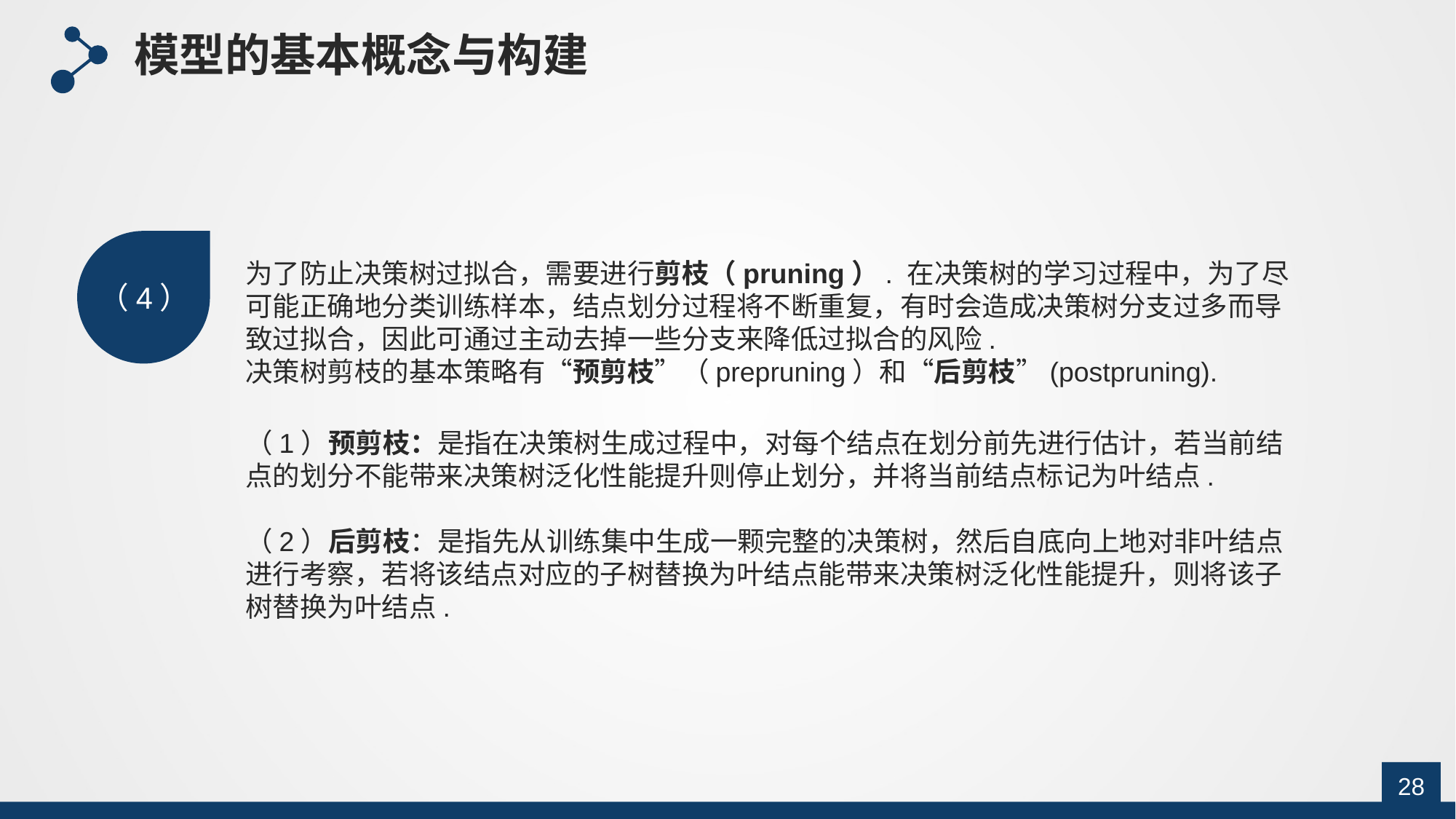

模型的基本概念与构建

为了防止决策树过拟合，需要进行剪枝（pruning）. 在决策树的学习过程中，为了尽可能正确地分类训练样本，结点划分过程将不断重复，有时会造成决策树分支过多而导致过拟合，因此可通过主动去掉一些分支来降低过拟合的风险.
决策树剪枝的基本策略有“预剪枝”（prepruning）和“后剪枝”(postpruning).
（4）
（1）预剪枝：是指在决策树生成过程中，对每个结点在划分前先进行估计，若当前结点的划分不能带来决策树泛化性能提升则停止划分，并将当前结点标记为叶结点.

（2）后剪枝：是指先从训练集中生成一颗完整的决策树，然后自底向上地对非叶结点进行考察，若将该结点对应的子树替换为叶结点能带来决策树泛化性能提升，则将该子树替换为叶结点.